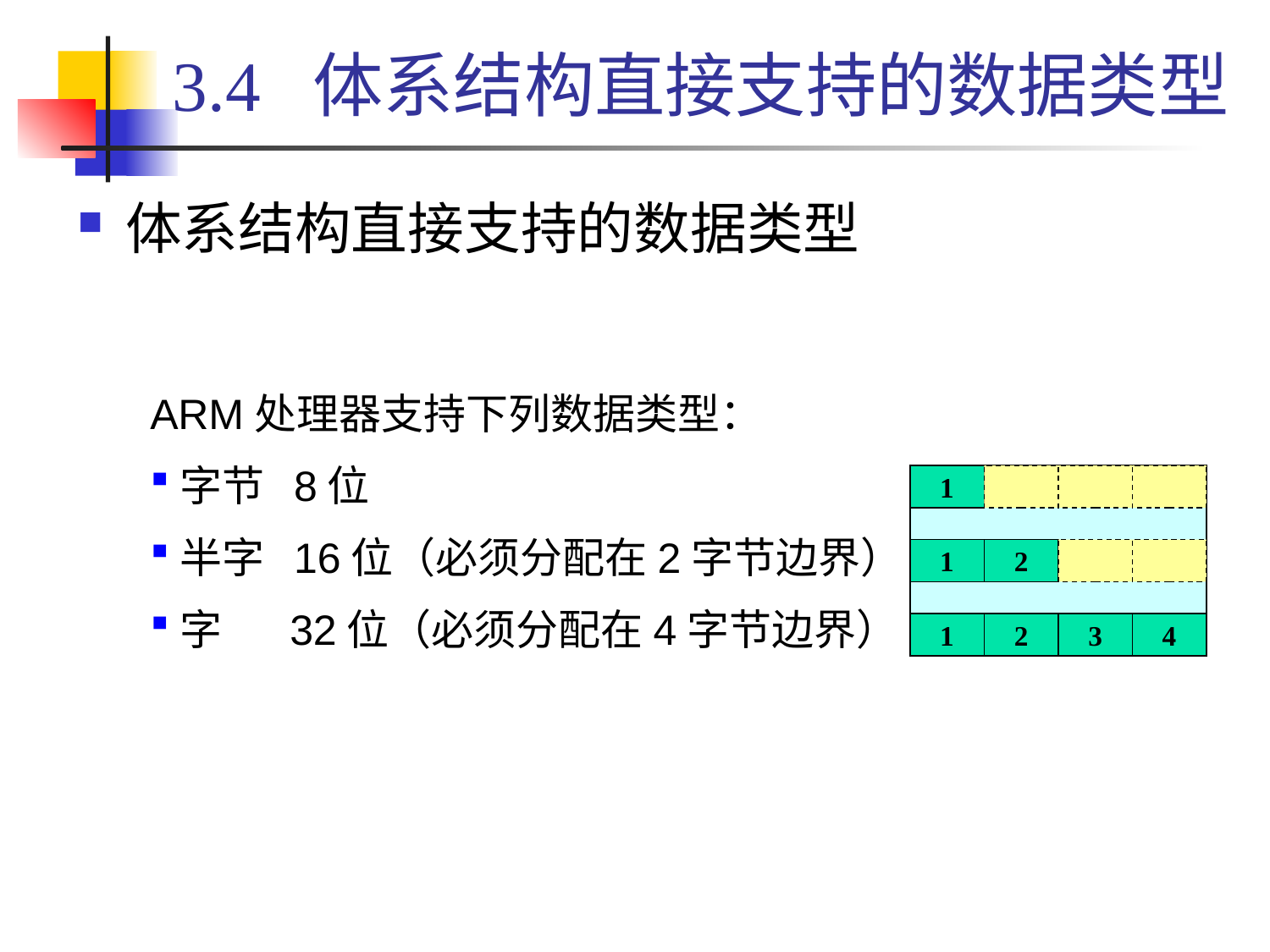

# 3.4  体系结构直接支持的数据类型
体系结构直接支持的数据类型
ARM处理器支持下列数据类型：
字节  8位
半字  16位（必须分配在2字节边界）
字      32位（必须分配在4字节边界）

1

1
2

1
2
3
4